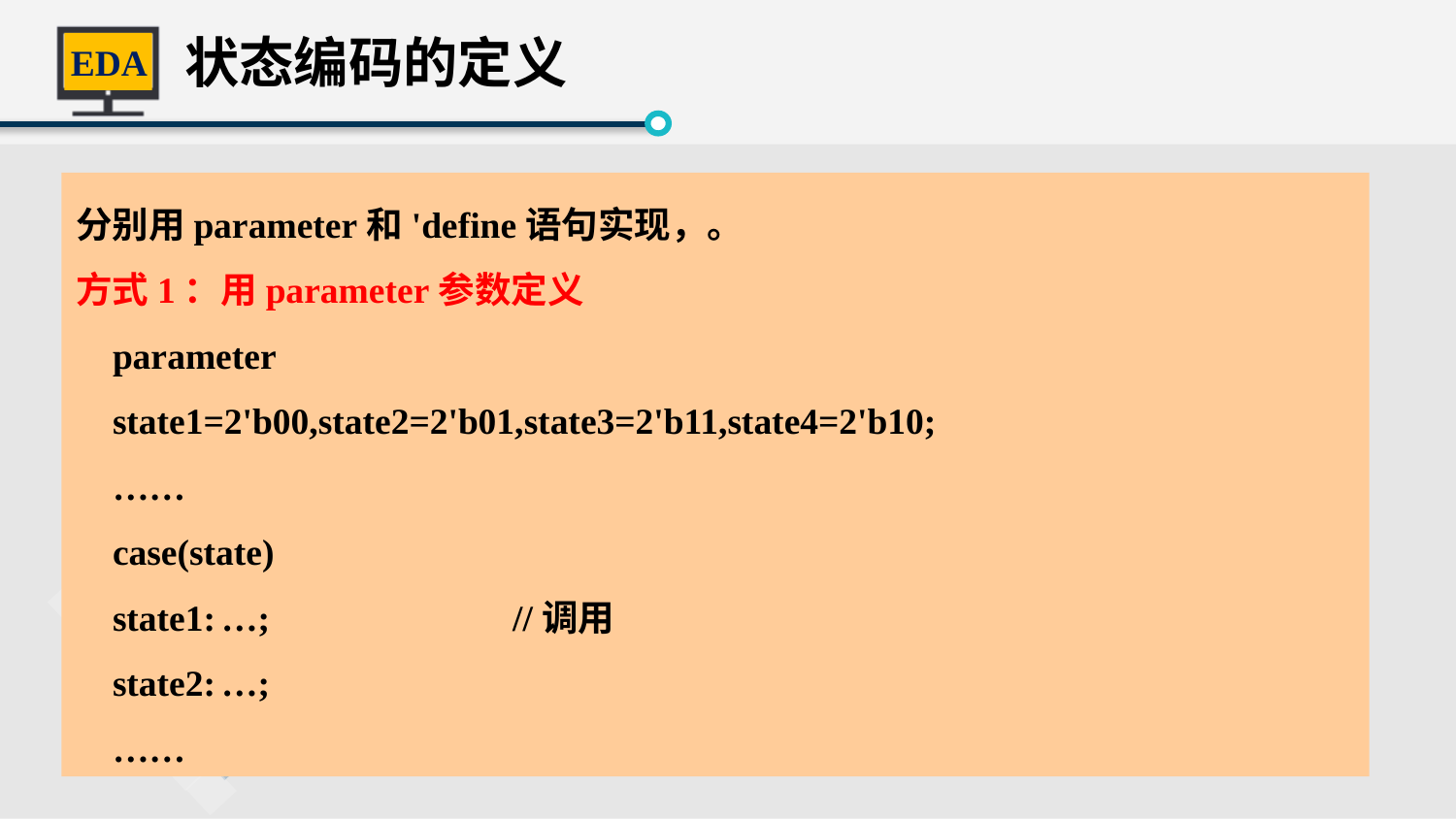

状态编码的定义
分别用parameter和'define语句实现，。
方式1：用parameter参数定义
    parameter
    state1=2'b00,state2=2'b01,state3=2'b11,state4=2'b10;
    ……
    case(state)
    state1:	…; 		//调用
    state2:	…;
    ……